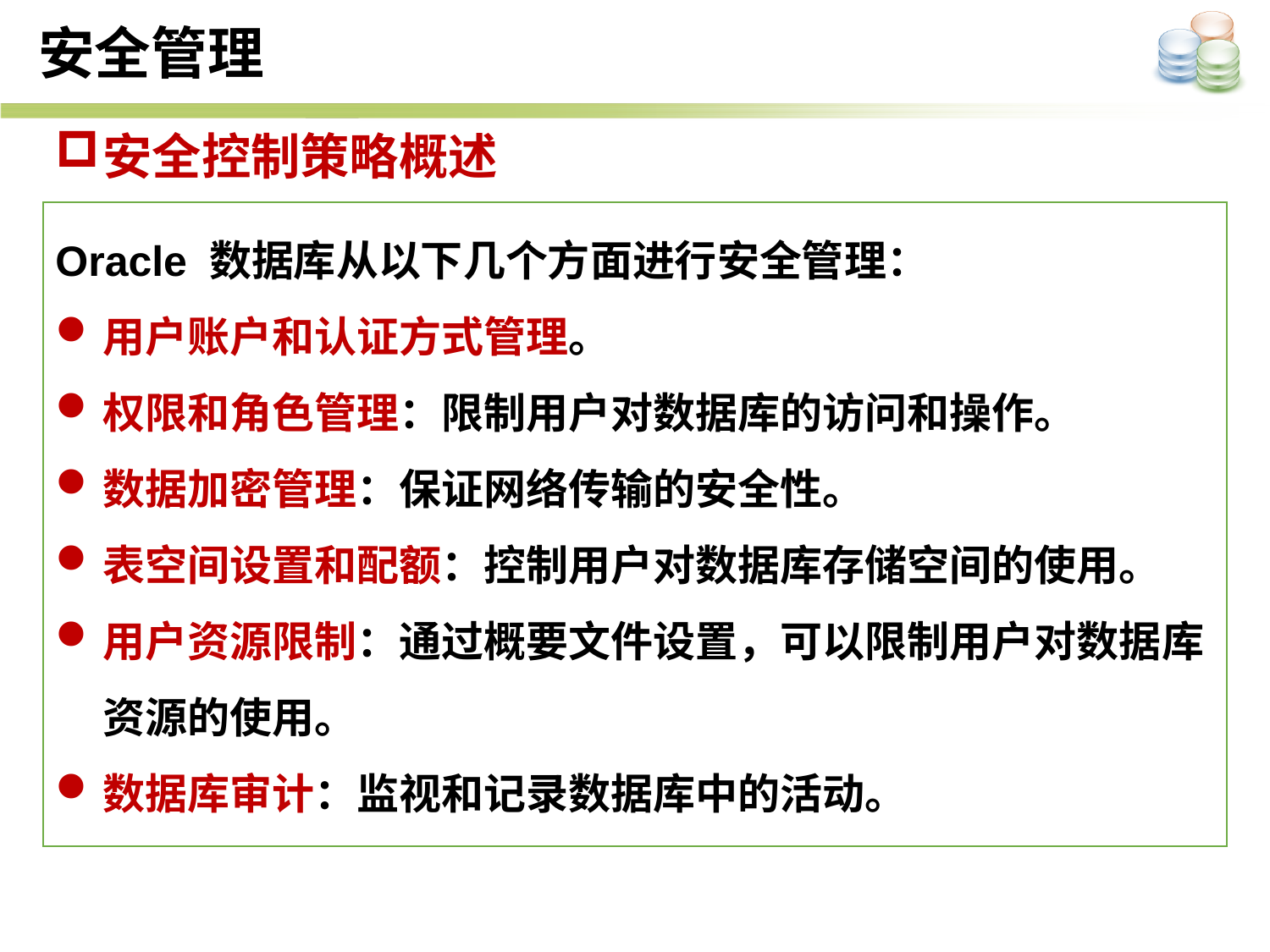

安全管理
安全控制策略概述
Oracle 数据库从以下几个方面进行安全管理：
用户账户和认证方式管理。
权限和角色管理：限制用户对数据库的访问和操作。
数据加密管理：保证网络传输的安全性。
表空间设置和配额：控制用户对数据库存储空间的使用。
用户资源限制：通过概要文件设置，可以限制用户对数据库资源的使用。
数据库审计：监视和记录数据库中的活动。
6